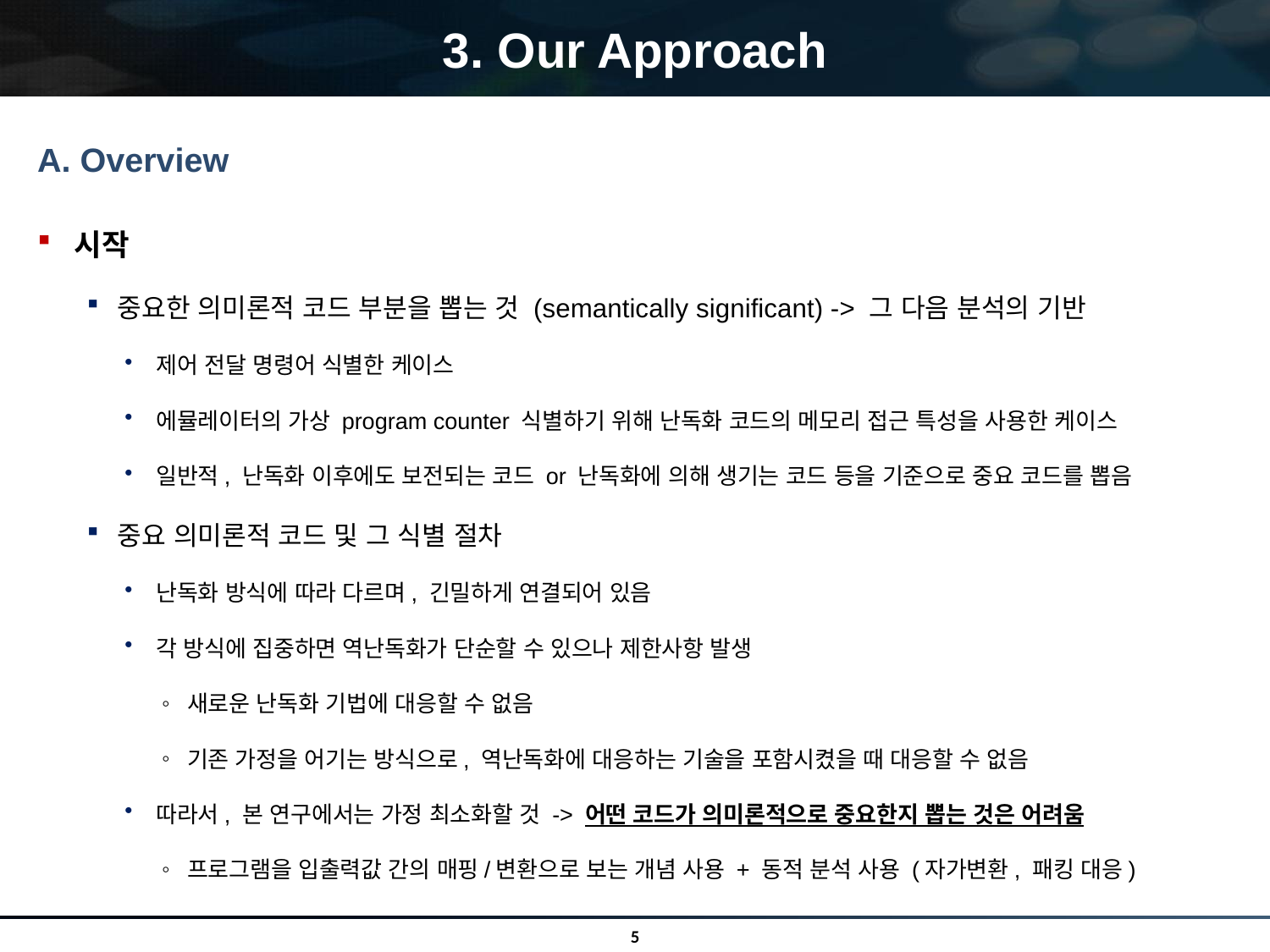

# 3. Our Approach
A. Overview
시작
중요한 의미론적 코드 부분을 뽑는 것 (semantically significant) -> 그 다음 분석의 기반
제어 전달 명령어 식별한 케이스
에뮬레이터의 가상 program counter 식별하기 위해 난독화 코드의 메모리 접근 특성을 사용한 케이스
일반적, 난독화 이후에도 보전되는 코드 or 난독화에 의해 생기는 코드 등을 기준으로 중요 코드를 뽑음
중요 의미론적 코드 및 그 식별 절차
난독화 방식에 따라 다르며, 긴밀하게 연결되어 있음
각 방식에 집중하면 역난독화가 단순할 수 있으나 제한사항 발생
새로운 난독화 기법에 대응할 수 없음
기존 가정을 어기는 방식으로, 역난독화에 대응하는 기술을 포함시켰을 때 대응할 수 없음
따라서, 본 연구에서는 가정 최소화할 것 -> 어떤 코드가 의미론적으로 중요한지 뽑는 것은 어려움
프로그램을 입출력값 간의 매핑/변환으로 보는 개념 사용 + 동적 분석 사용 (자가변환, 패킹 대응)